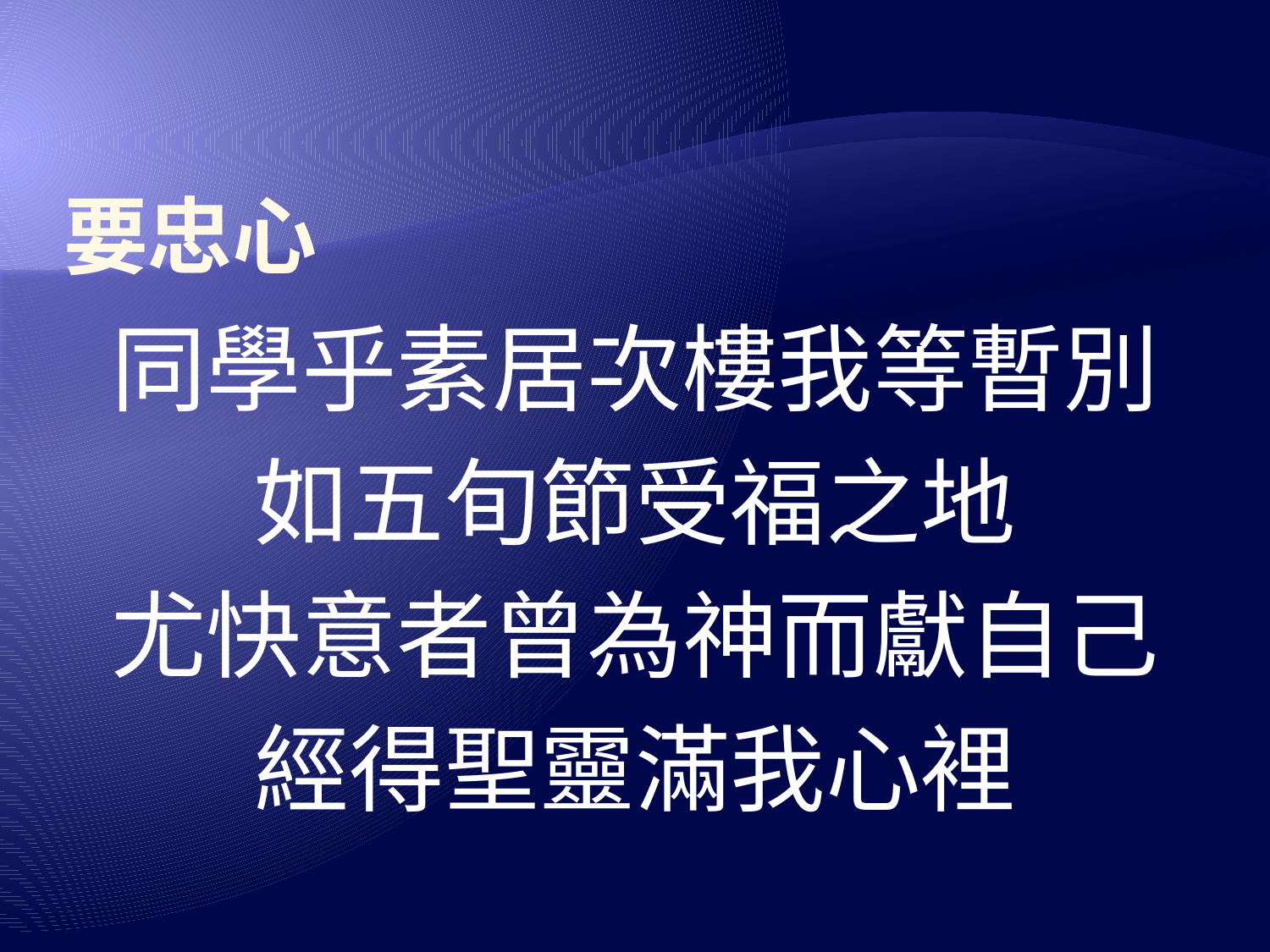

# 要忠心
同學乎素居次樓我等暫別
如五旬節受福之地
尤快意者曾為神而獻自己
經得聖靈滿我心裡